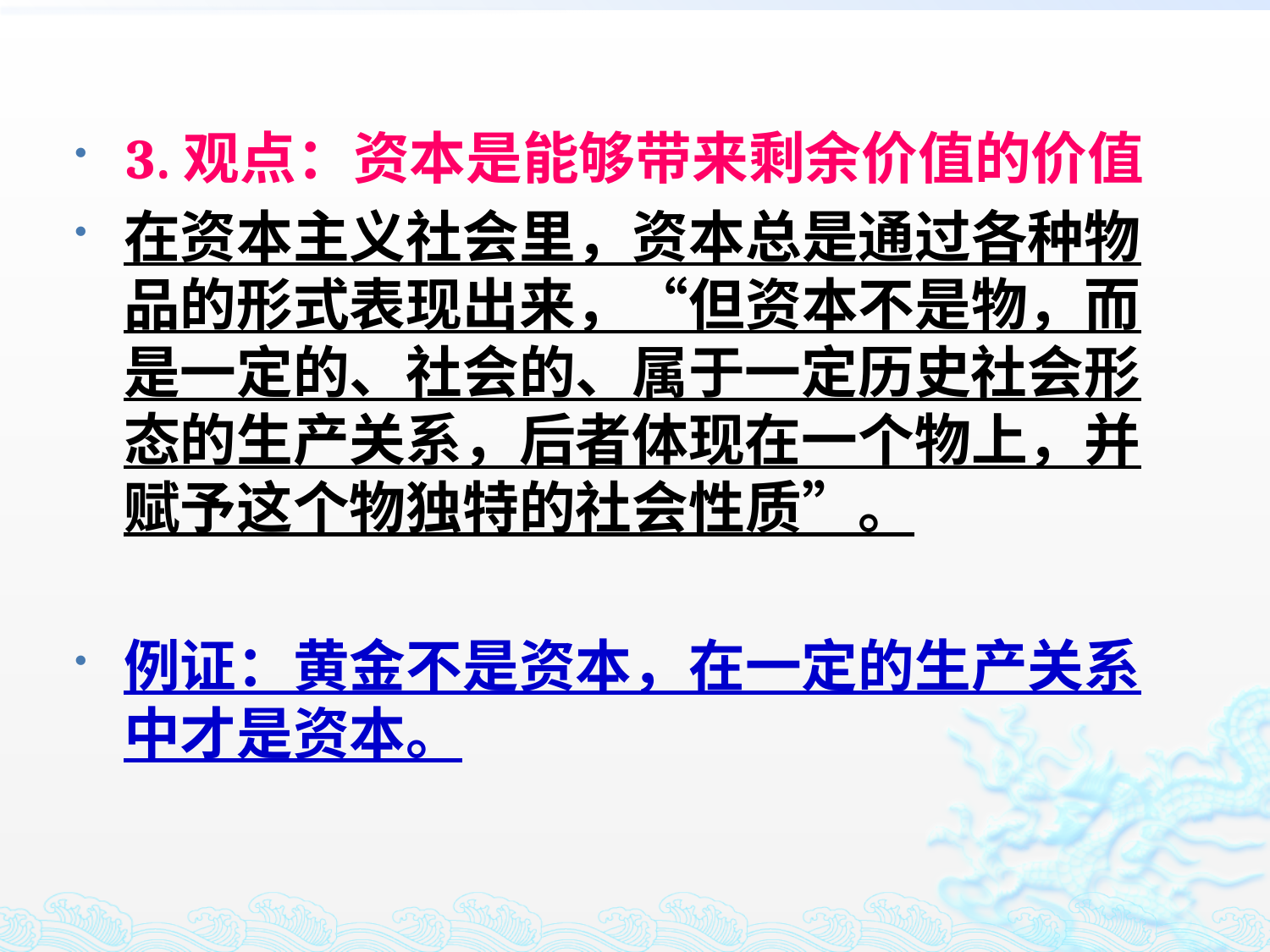

3.观点：资本是能够带来剩余价值的价值
在资本主义社会里，资本总是通过各种物品的形式表现出来，“但资本不是物，而是一定的、社会的、属于一定历史社会形态的生产关系，后者体现在一个物上，并赋予这个物独特的社会性质”。

例证：黄金不是资本，在一定的生产关系中才是资本。